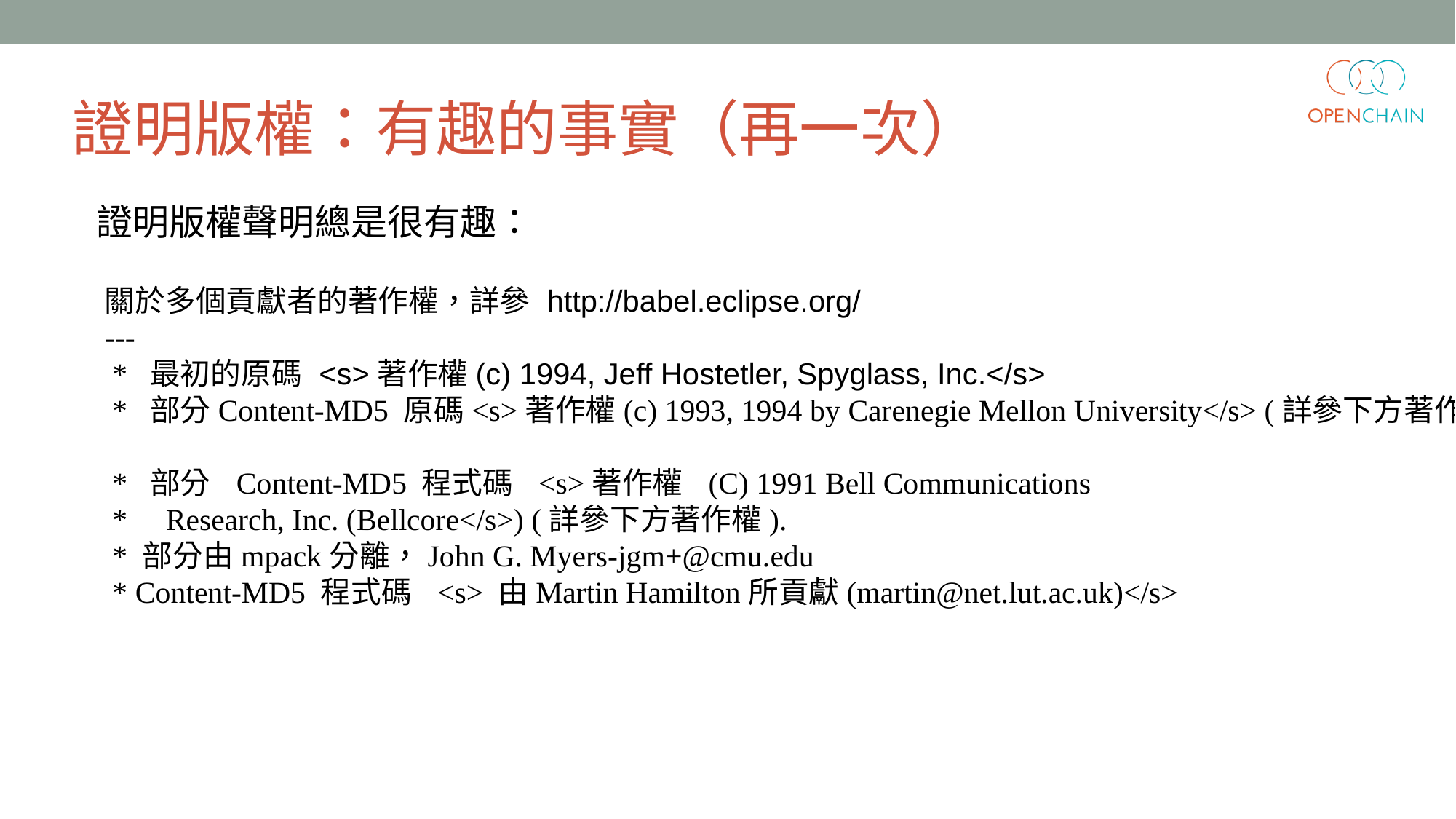

證明版權：有趣的事實（再一次）
證明版權聲明總是很有趣：
關於多個貢獻者的著作權，詳參 http://babel.eclipse.org/
---
 *  最初的原碼 <s>著作權(c) 1994, Jeff Hostetler, Spyglass, Inc.</s>
 *  部分Content-MD5 原碼<s>著作權(c) 1993, 1994 by Carenegie Mellon University</s> (詳參下方著作權)
 *  部分 Content-MD5 程式碼 <s>著作權 (C) 1991 Bell Communications
 *     Research, Inc. (Bellcore</s>) (詳參下方著作權).
 * 部分由mpack分離，John G. Myers-jgm+@cmu.edu
 * Content-MD5 程式碼 <s> 由Martin Hamilton所貢獻(martin@net.lut.ac.uk)</s>